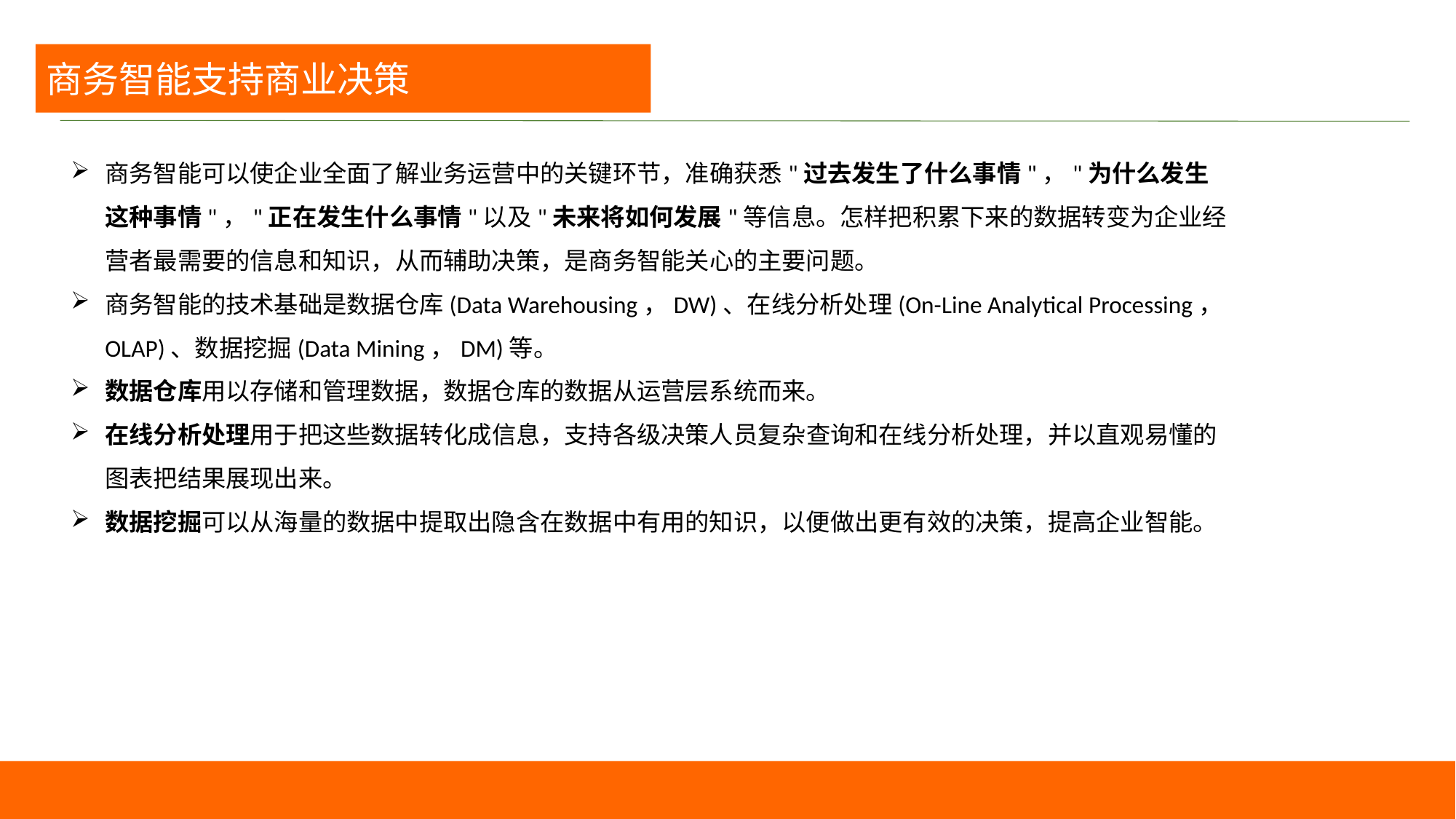

商务智能支持商业决策

商务智能可以使企业全面了解业务运营中的关键环节，准确获悉"过去发生了什么事情"，"为什么发生这种事情"，"正在发生什么事情"以及"未来将如何发展"等信息。怎样把积累下来的数据转变为企业经营者最需要的信息和知识，从而辅助决策，是商务智能关心的主要问题。
商务智能的技术基础是数据仓库(Data Warehousing，DW)、在线分析处理(On-Line Analytical Processing，OLAP)、数据挖掘(Data Mining，DM)等。
数据仓库用以存储和管理数据，数据仓库的数据从运营层系统而来。
在线分析处理用于把这些数据转化成信息，支持各级决策人员复杂查询和在线分析处理，并以直观易懂的图表把结果展现出来。
数据挖掘可以从海量的数据中提取出隐含在数据中有用的知识，以便做出更有效的决策，提高企业智能。

3